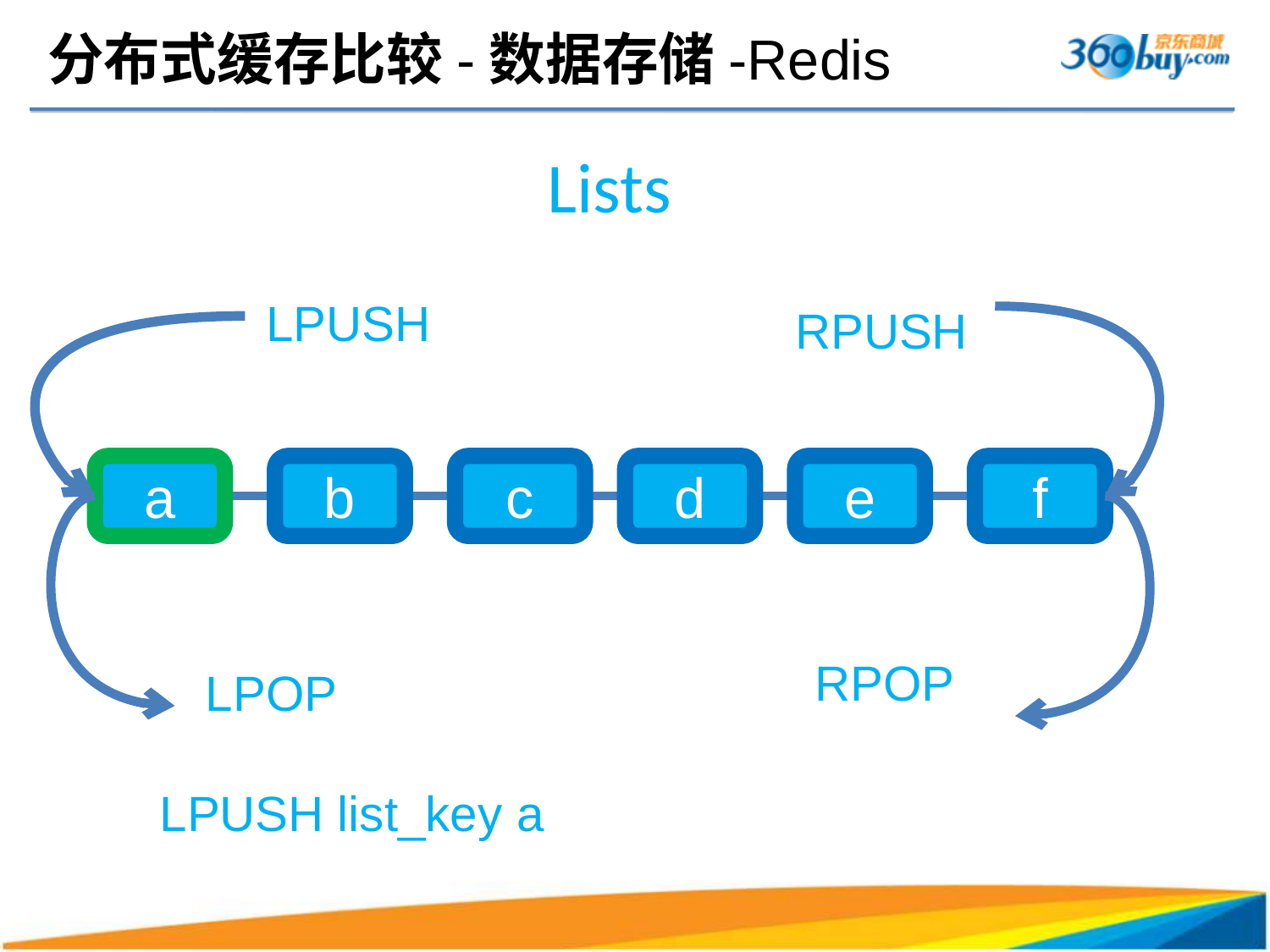

# 分布式缓存比较-数据存储-Redis
Lists
LPUSH
RPUSH
a
b
c
d
e
f
RPOP
LPOP
LPUSH list_key a